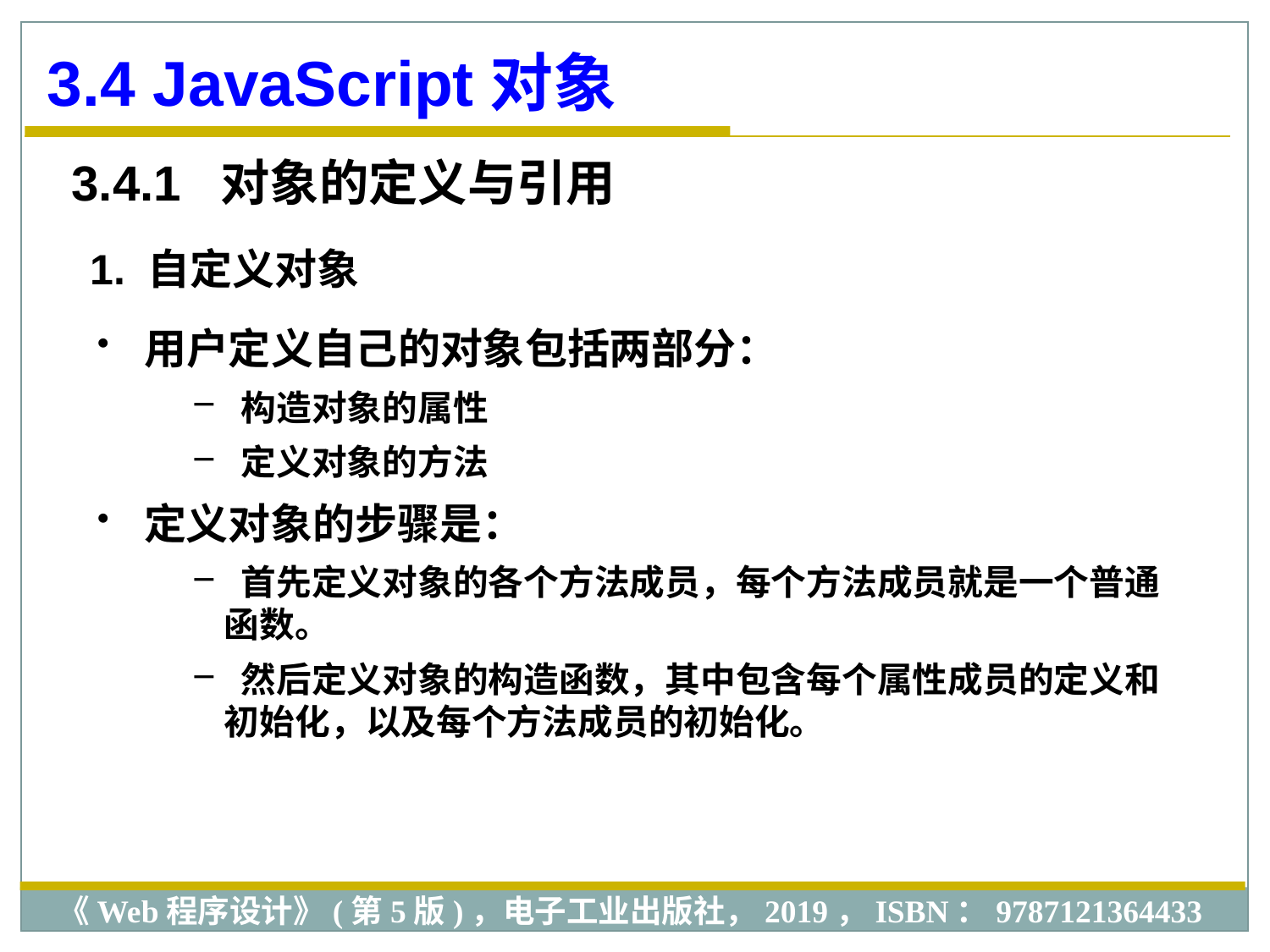

3.4 JavaScript对象
3.4.1  对象的定义与引用
1. 自定义对象
 用户定义自己的对象包括两部分：
 构造对象的属性
 定义对象的方法
 定义对象的步骤是：
 首先定义对象的各个方法成员，每个方法成员就是一个普通函数。
 然后定义对象的构造函数，其中包含每个属性成员的定义和初始化，以及每个方法成员的初始化。